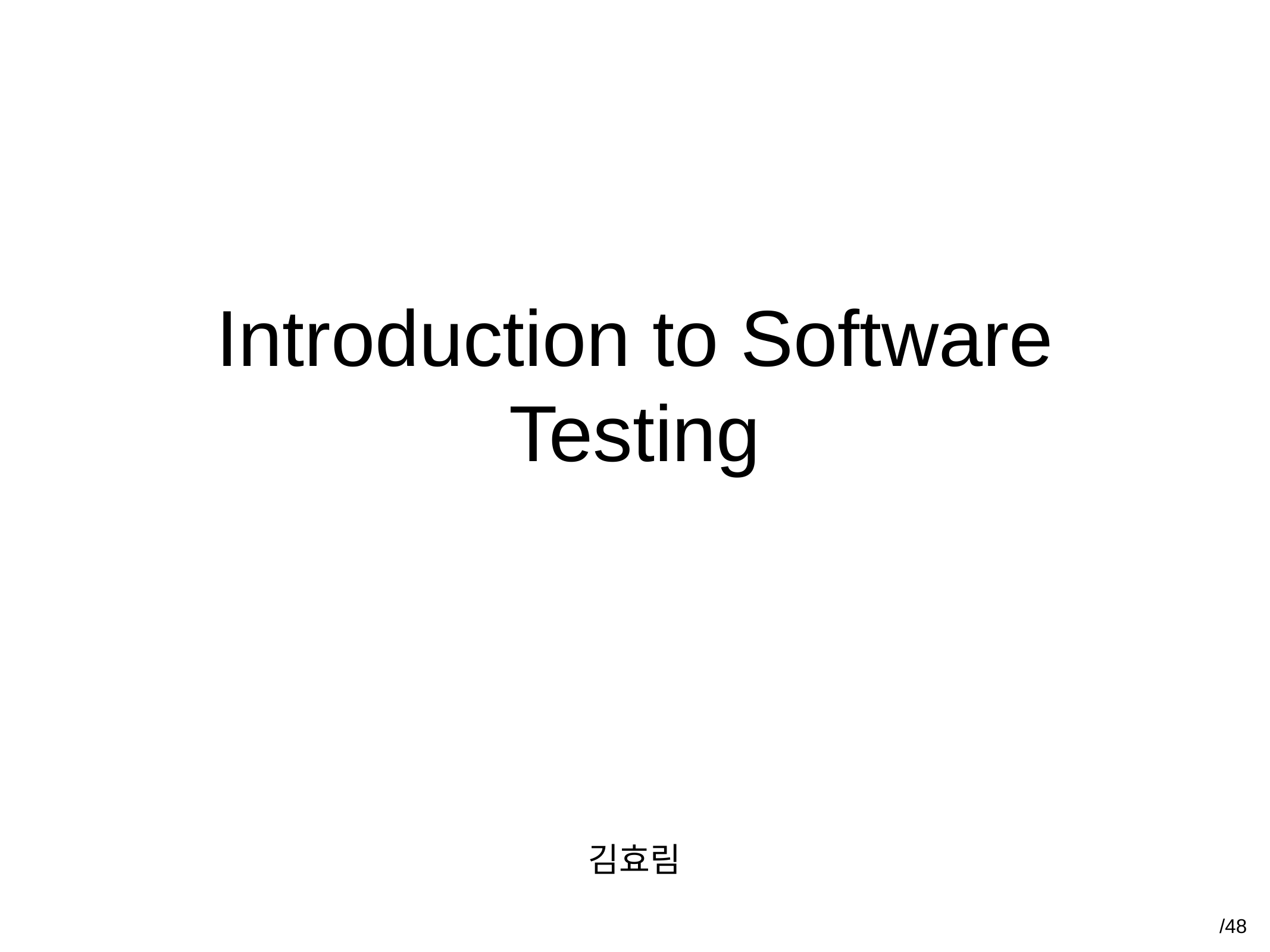

# Introduction to Software Testing
김효림
1